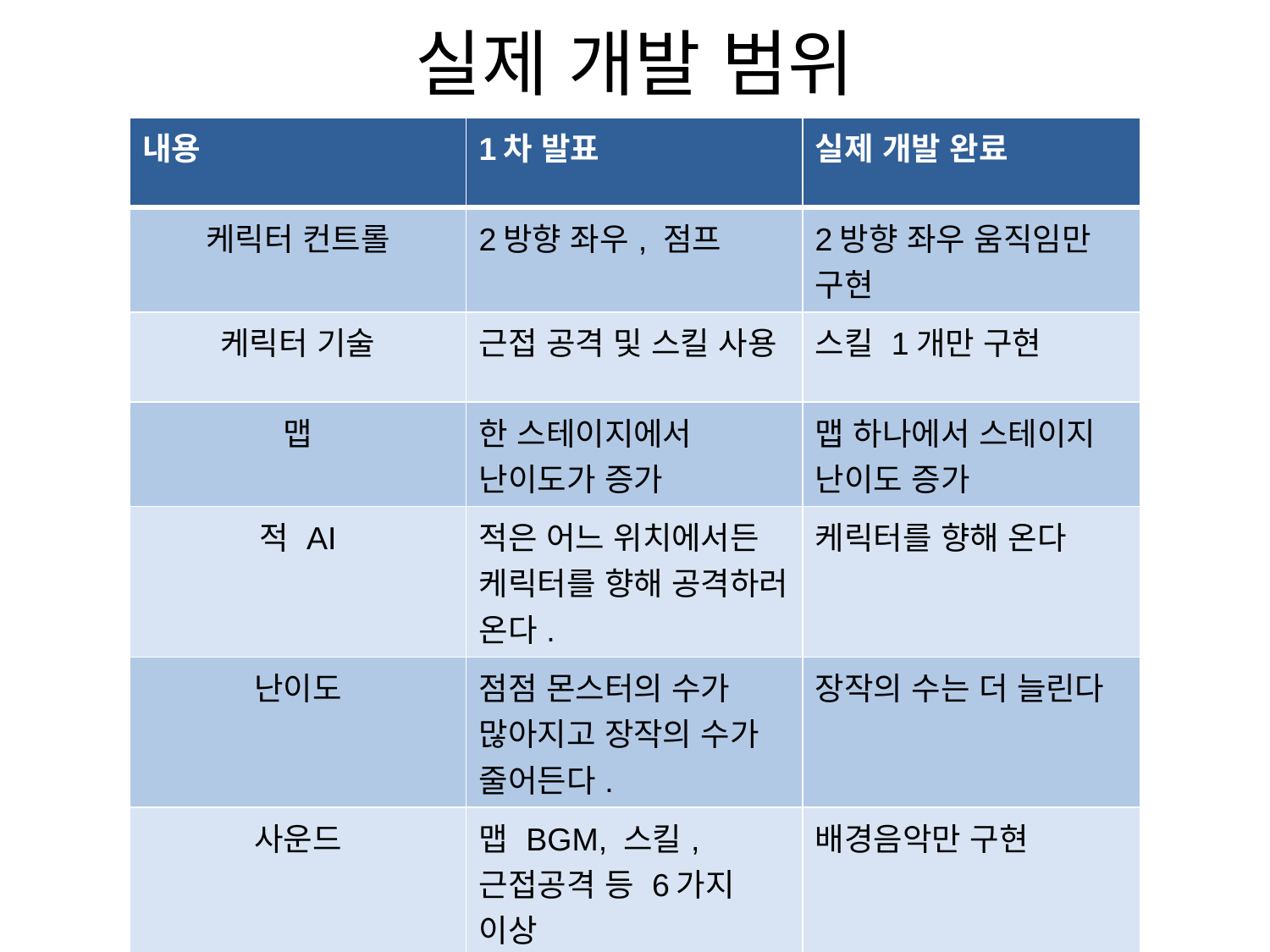

# 실제 개발 범위
| 내용 | 1차 발표 | 실제 개발 완료 |
| --- | --- | --- |
| 케릭터 컨트롤 | 2방향 좌우, 점프 | 2방향 좌우 움직임만 구현 |
| 케릭터 기술 | 근접 공격 및 스킬 사용 | 스킬 1개만 구현 |
| 맵 | 한 스테이지에서 난이도가 증가 | 맵 하나에서 스테이지 난이도 증가 |
| 적 AI | 적은 어느 위치에서든 케릭터를 향해 공격하러 온다. | 케릭터를 향해 온다 |
| 난이도 | 점점 몬스터의 수가 많아지고 장작의 수가 줄어든다. | 장작의 수는 더 늘린다 |
| 사운드 | 맵 BGM, 스킬, 근접공격 등 6가지 이상 | 배경음악만 구현 |
| 애니메이션 | 공격, 이동, 점프 등 6종 이상 | 이동만 구현 |